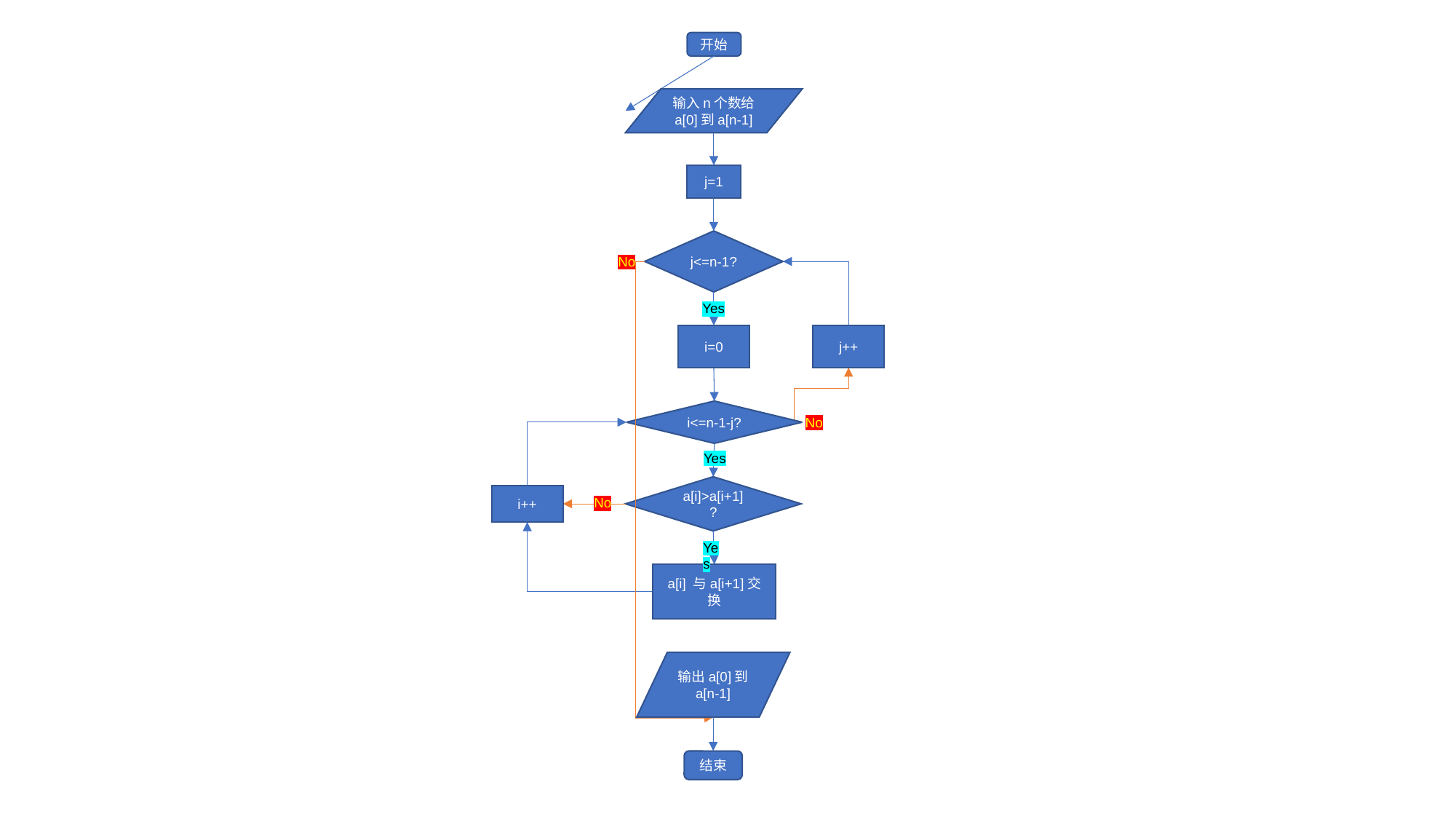

开始
输入n个数给
a[0]到a[n-1]
j=1
j<=n-1?
No
Yes
i=0
j++
i<=n-1-j?
No
Yes
a[i]>a[i+1]?
i++
No
Yes
a[i] 与a[i+1]交换
输出a[0]到a[n-1]
结束